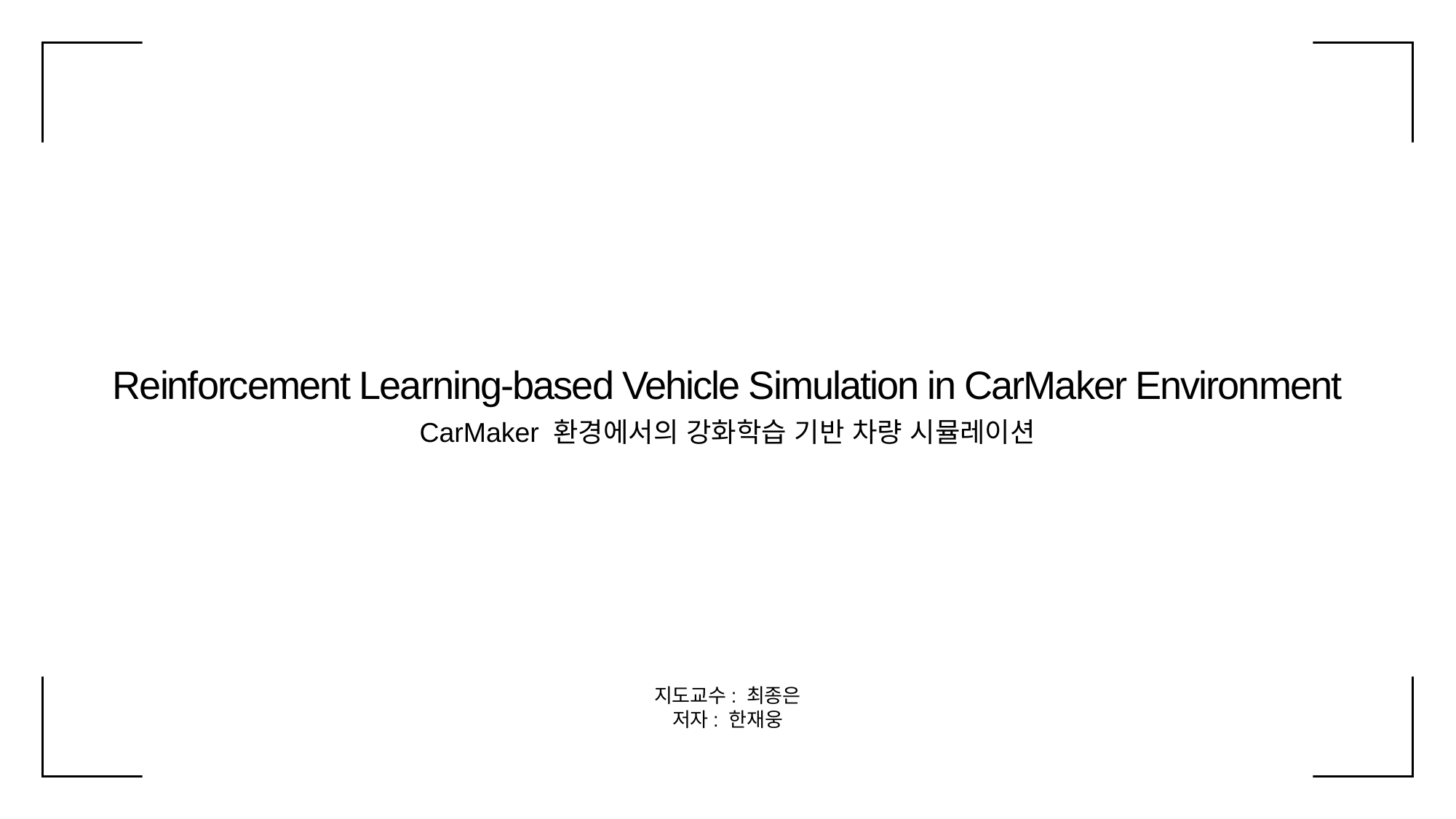

Reinforcement Learning-based Vehicle Simulation in CarMaker Environment
CarMaker 환경에서의 강화학습 기반 차량 시뮬레이션
지도교수: 최종은
저자: 한재웅